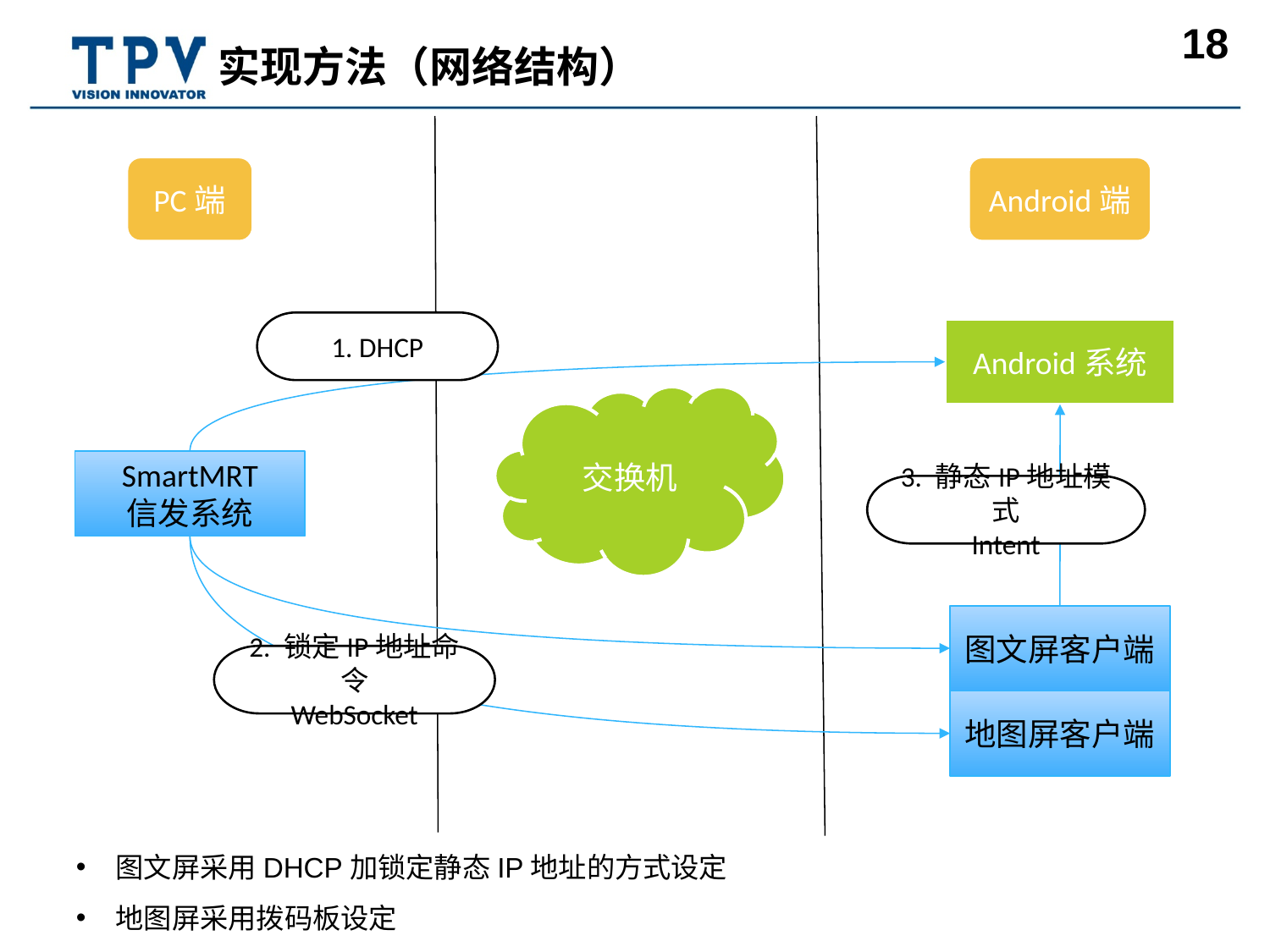

# 实现方法（网络结构）
PC端
Android端
1. DHCP
Android系统
交换机
SmartMRT
信发系统
3. 静态IP地址模式
Intent
图文屏客户端
2. 锁定IP地址命令
WebSocket
地图屏客户端
图文屏采用DHCP加锁定静态IP地址的方式设定
地图屏采用拨码板设定